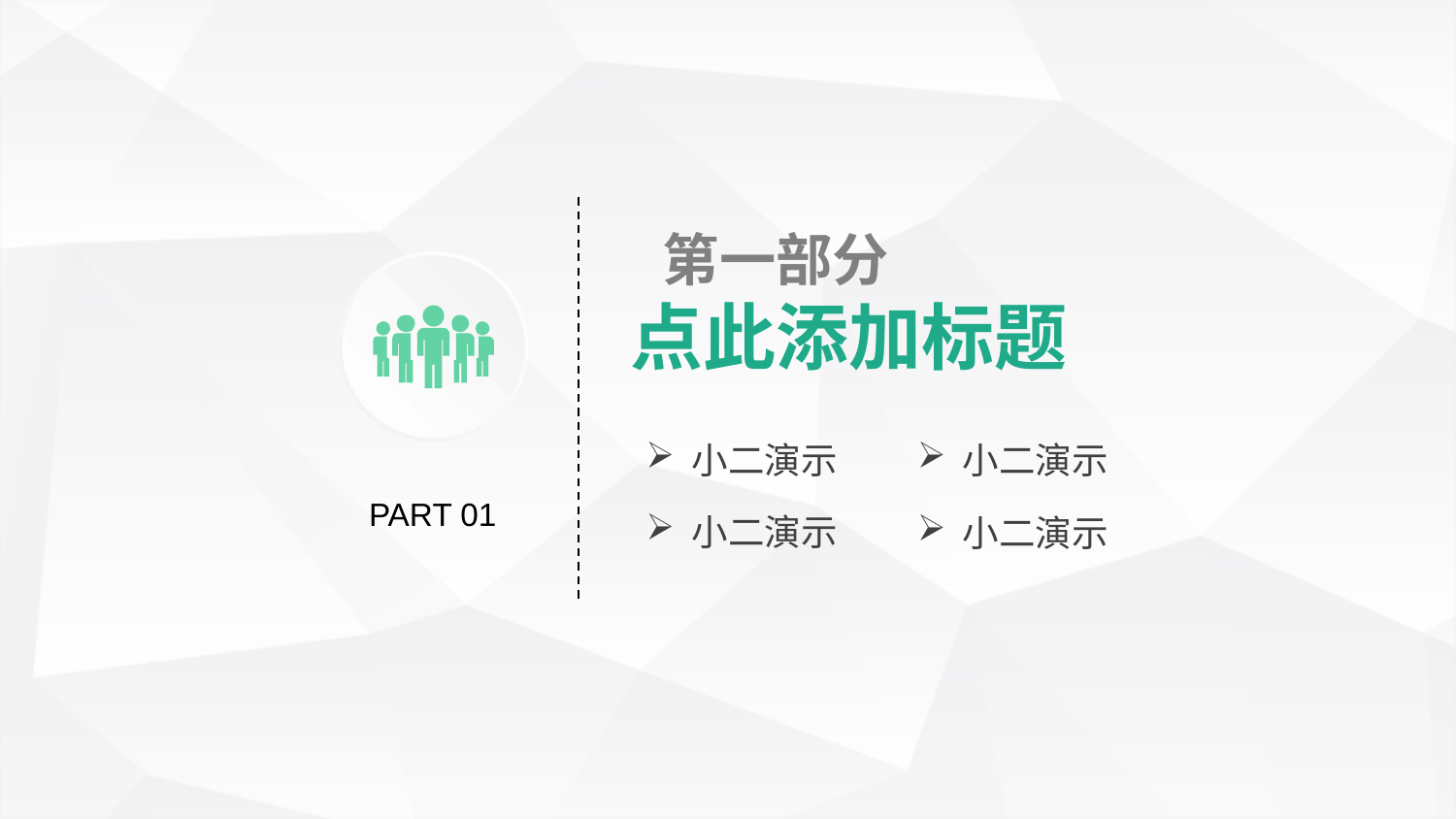

第一部分
点此添加标题

小二演示
小二演示
PART 01
小二演示
小二演示